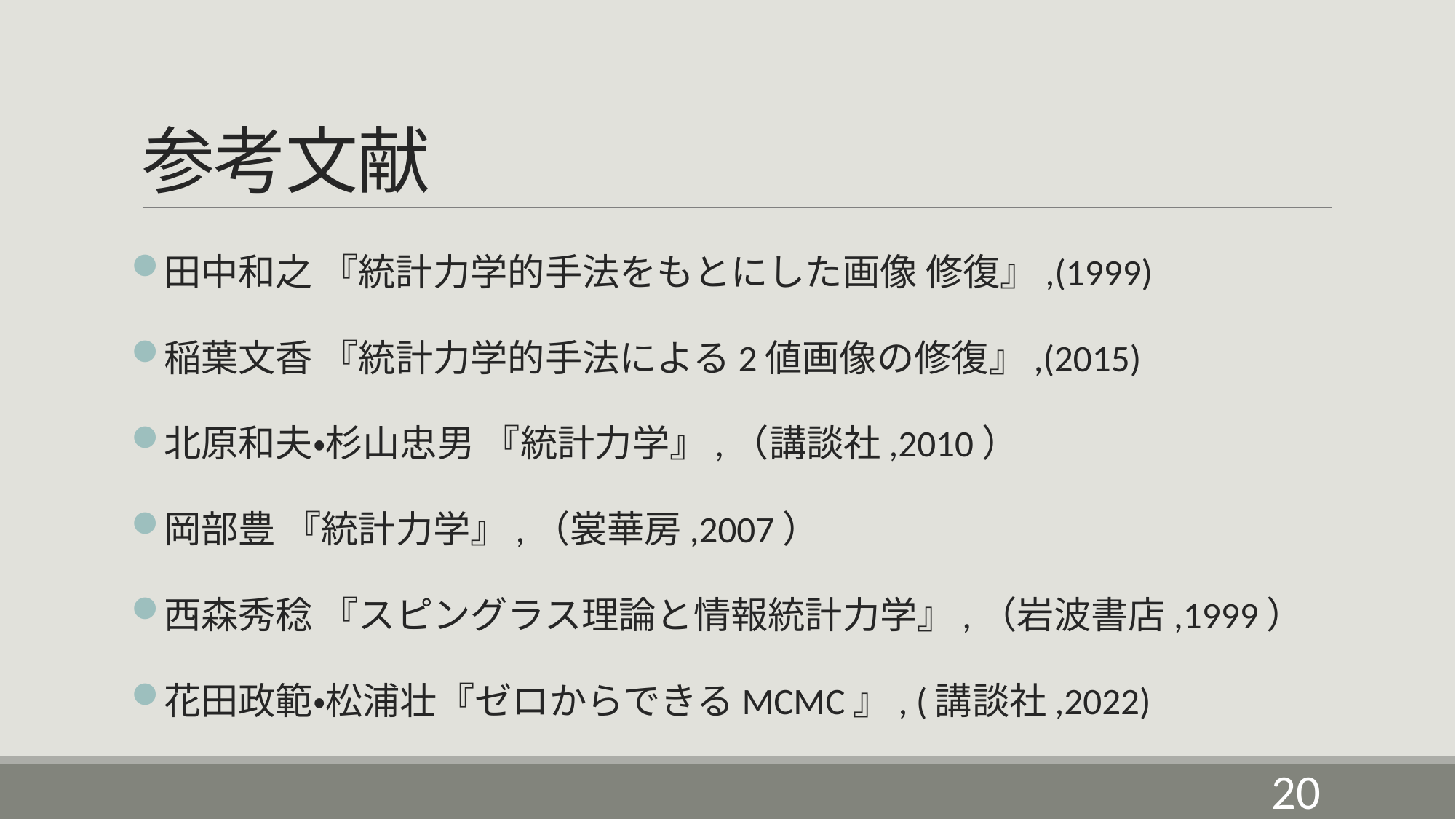

# 参考文献
田中和之 『統計力学的手法をもとにした画像 修復』,(1999)
稲葉文香 『統計力学的手法による2値画像の修復』,(2015)
北原和夫・杉山忠男 『統計力学』,（講談社,2010）
岡部豊 『統計力学』,（裳華房,2007）
西森秀稔 『スピングラス理論と情報統計力学』,（岩波書店,1999）
花田政範・松浦壮『ゼロからできるMCMC』, (講談社,2022)

20